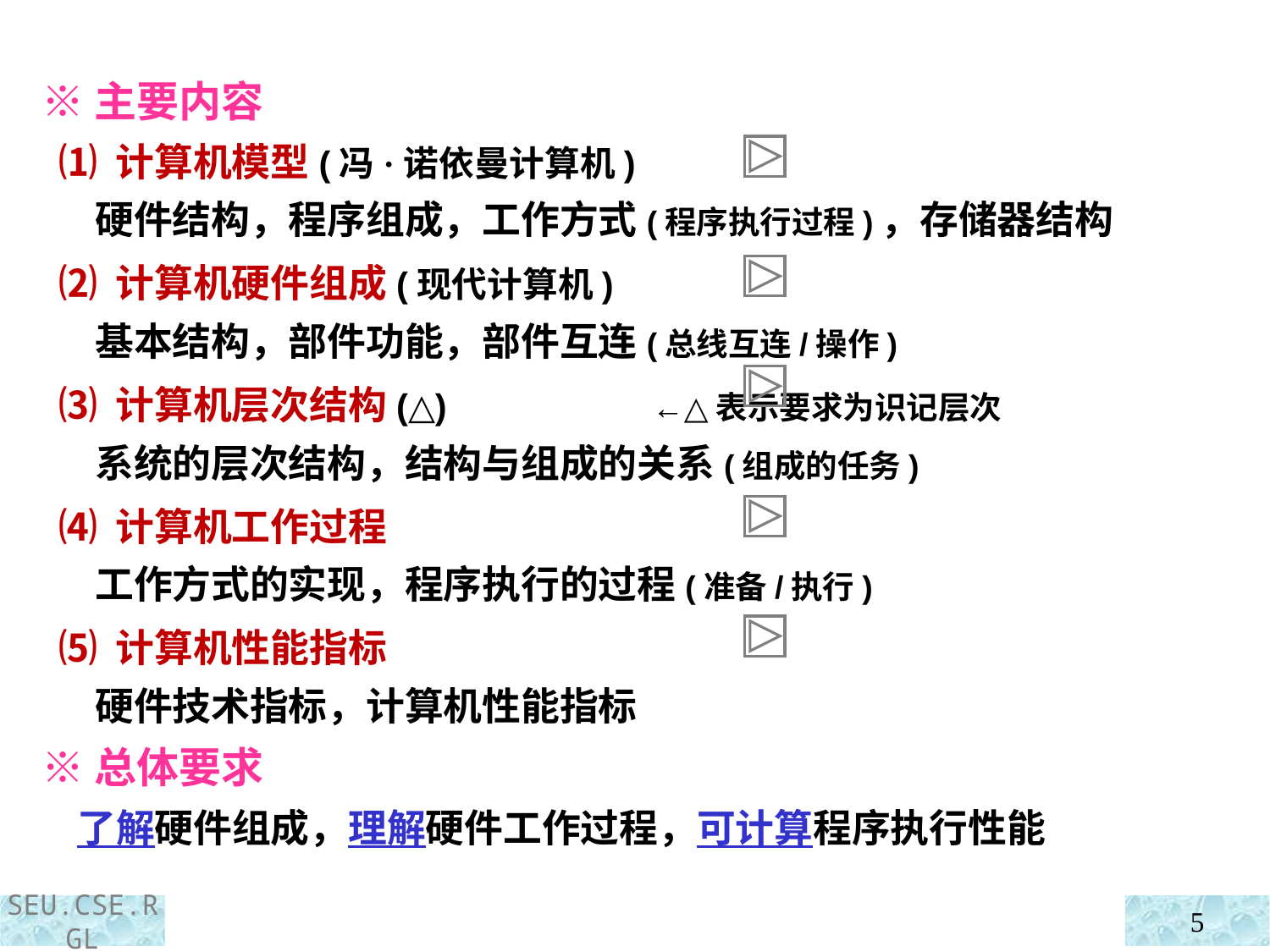

※主要内容
   ⑴ 计算机模型(冯·诺依曼计算机)
      硬件结构，程序组成，工作方式(程序执行过程)，存储器结构
   ⑵ 计算机硬件组成(现代计算机)
      基本结构，部件功能，部件互连(总线互连/操作)
   ⑶ 计算机层次结构(△)                   ←△表示要求为识记层次
      系统的层次结构，结构与组成的关系(组成的任务)
   ⑷ 计算机工作过程
      工作方式的实现，程序执行的过程(准备/执行)
   ⑸ 计算机性能指标
      硬件技术指标，计算机性能指标
 ※总体要求
    了解硬件组成，理解硬件工作过程，可计算程序执行性能

5